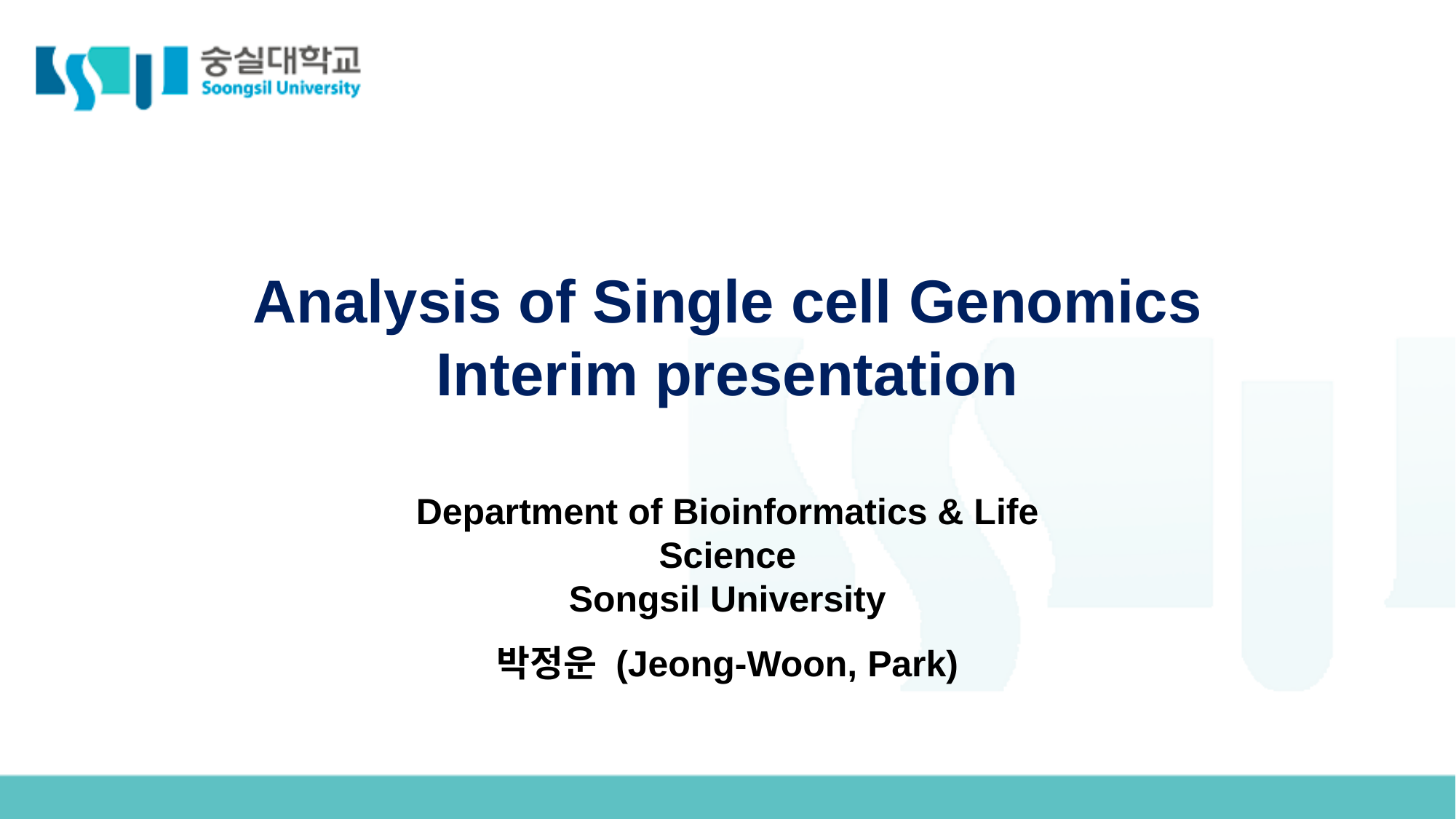

Analysis of Single cell Genomics Interim presentation
Department of Bioinformatics & Life Science
Songsil University
박정운 (Jeong-Woon, Park)